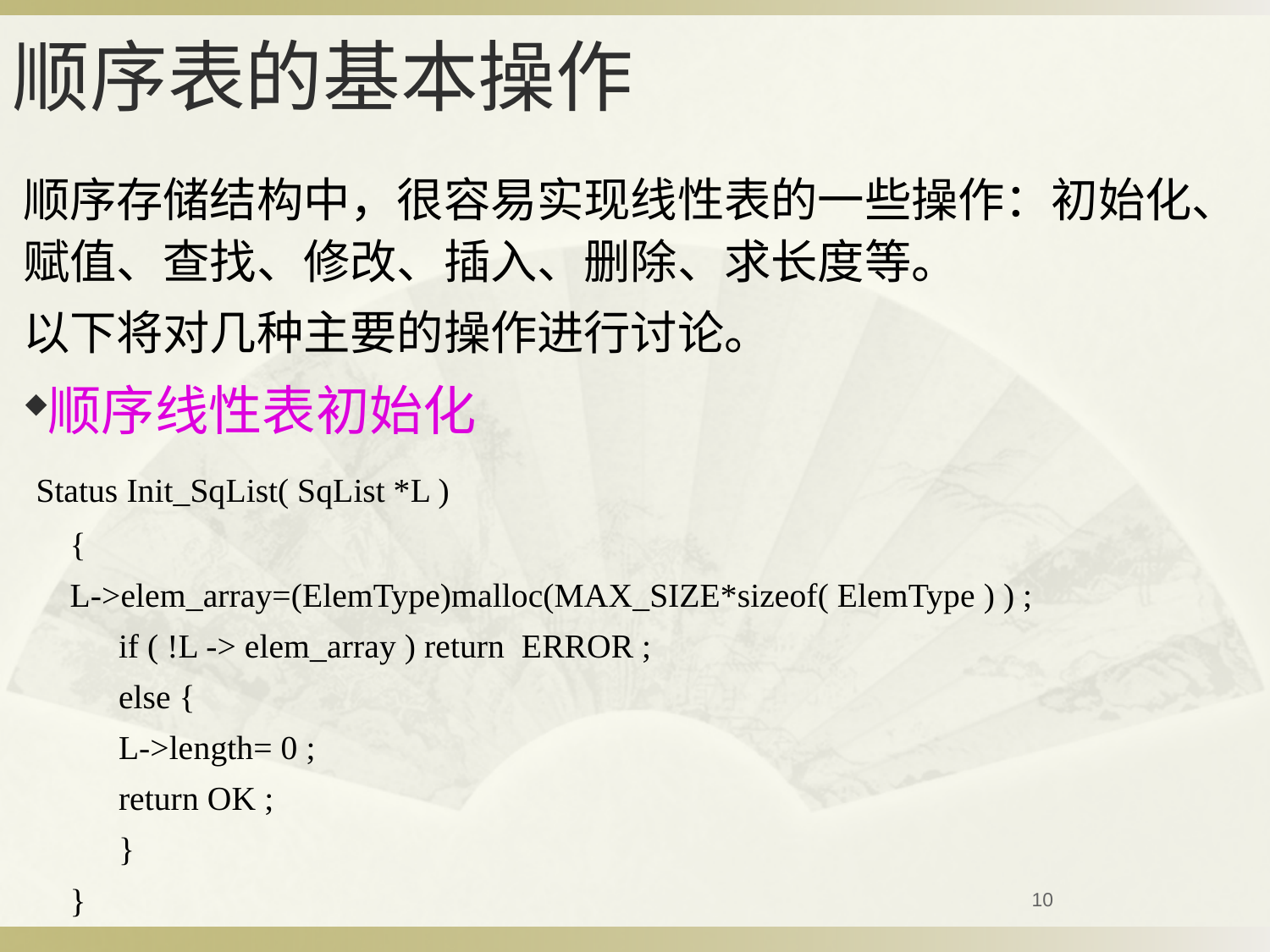

顺序表的基本操作
# 顺序存储结构中，很容易实现线性表的一些操作：初始化、赋值、查找、修改、插入、删除、求长度等。
以下将对几种主要的操作进行讨论。
顺序线性表初始化
 Status Init_SqList( SqList *L )
{
	L->elem_array=(ElemType)malloc(MAX_SIZE*sizeof( ElemType ) ) ;
	if ( !L -> elem_array ) return  ERROR ;
		else {
			L->length= 0 ;
			return OK ;
		}
}
10